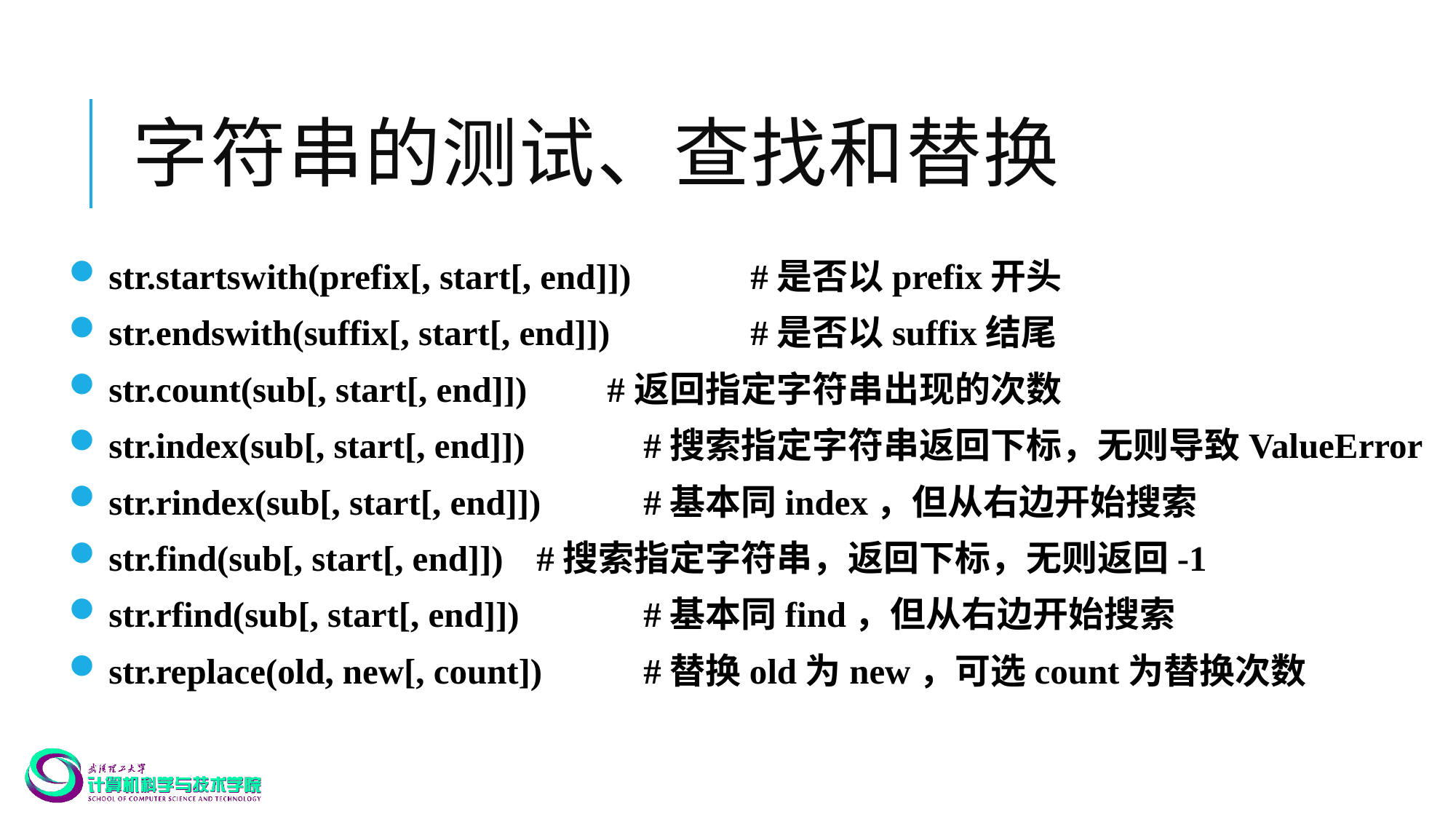

# 字符串的测试、查找和替换
str.startswith(prefix[, start[, end]])   	#是否以prefix开头
str.endswith(suffix[, start[, end]])    	#是否以suffix结尾
str.count(sub[, start[, end]])         #返回指定字符串出现的次数
str.index(sub[, start[, end]])        	#搜索指定字符串返回下标，无则导致ValueError
str.rindex(sub[, start[, end]])     	#基本同index，但从右边开始搜索
str.find(sub[, start[, end]])  	#搜索指定字符串，返回下标，无则返回-1
str.rfind(sub[, start[, end]])  	#基本同find，但从右边开始搜索
str.replace(old, new[, count]) 	#替换old为new，可选count为替换次数